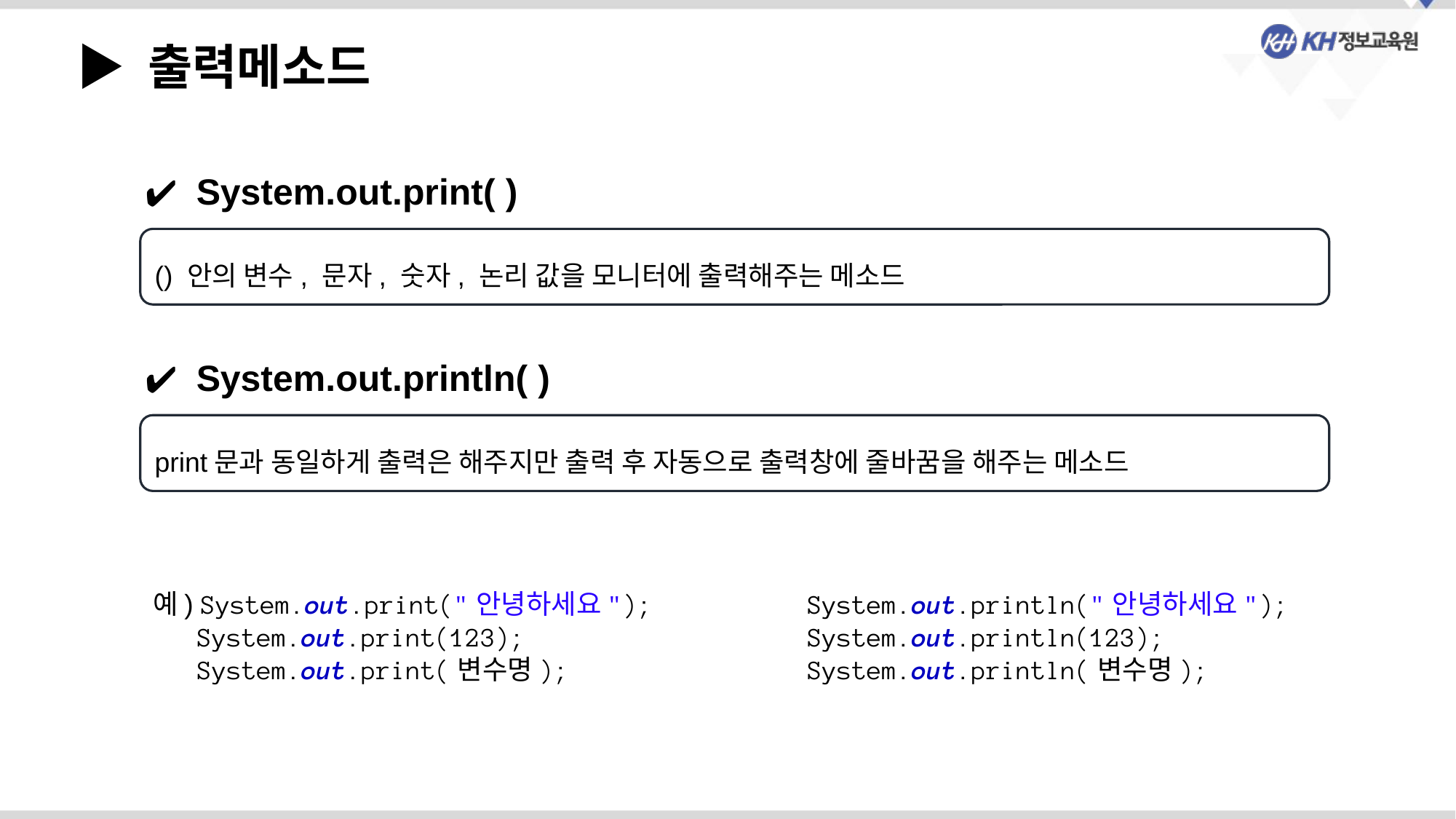

▶ 출력메소드
 System.out.print( )
() 안의 변수, 문자, 숫자, 논리 값을 모니터에 출력해주는 메소드
 System.out.println( )
print문과 동일하게 출력은 해주지만 출력 후 자동으로 출력창에 줄바꿈을 해주는 메소드
예) System.out.print("안녕하세요");		System.out.println("안녕하세요");
   System.out.print(123);			System.out.println(123);
   System.out.print(변수명);			System.out.println(변수명);